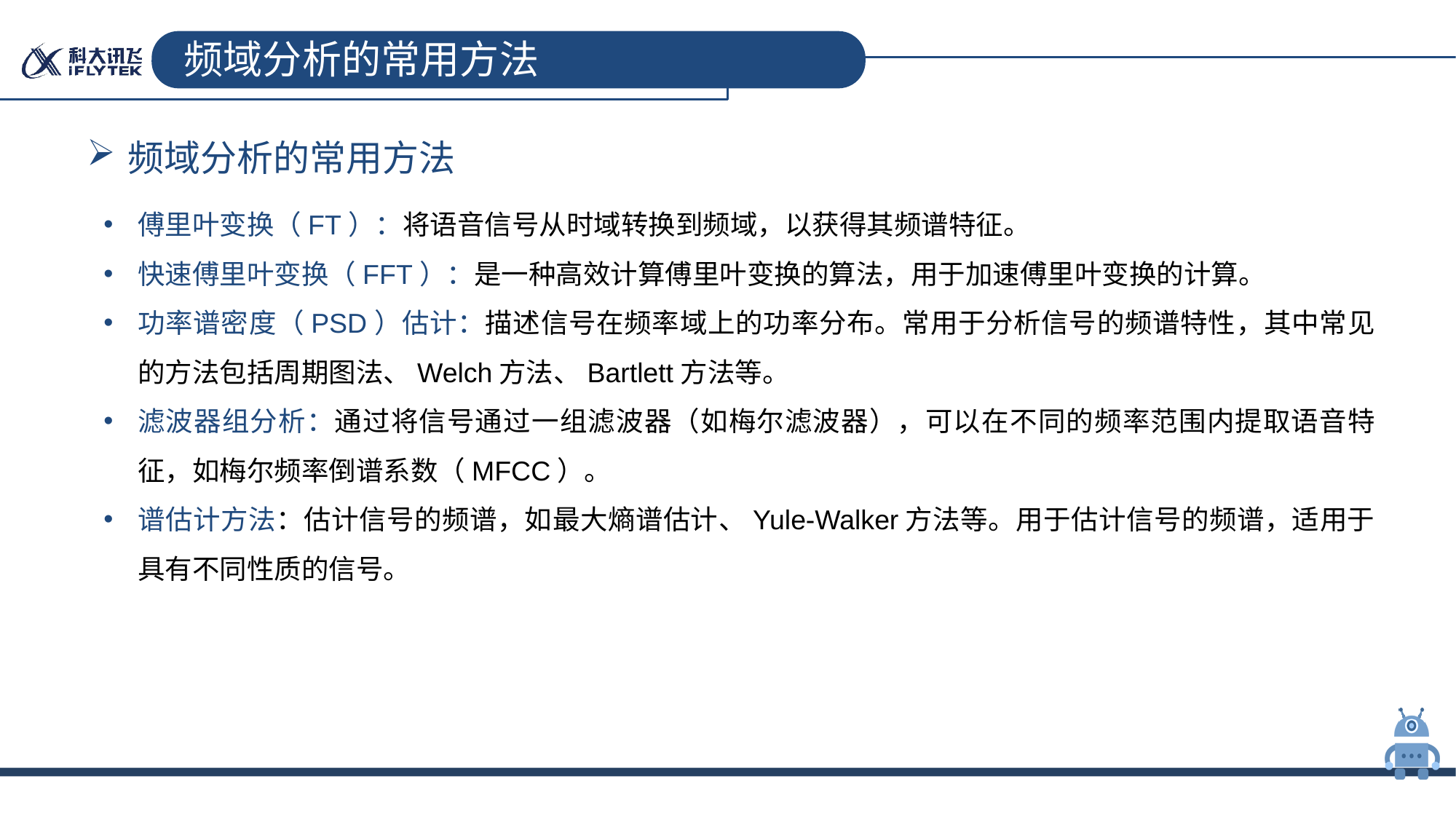

# 频域分析的常用方法
频域分析的常用方法
傅里叶变换（FT）：将语音信号从时域转换到频域，以获得其频谱特征。
快速傅里叶变换（FFT）：是一种高效计算傅里叶变换的算法，用于加速傅里叶变换的计算。
功率谱密度（PSD）估计：描述信号在频率域上的功率分布。常用于分析信号的频谱特性，其中常见的方法包括周期图法、Welch方法、Bartlett方法等。
滤波器组分析：通过将信号通过一组滤波器（如梅尔滤波器），可以在不同的频率范围内提取语音特征，如梅尔频率倒谱系数（MFCC）。
谱估计方法：估计信号的频谱，如最大熵谱估计、Yule-Walker方法等。用于估计信号的频谱，适用于具有不同性质的信号。